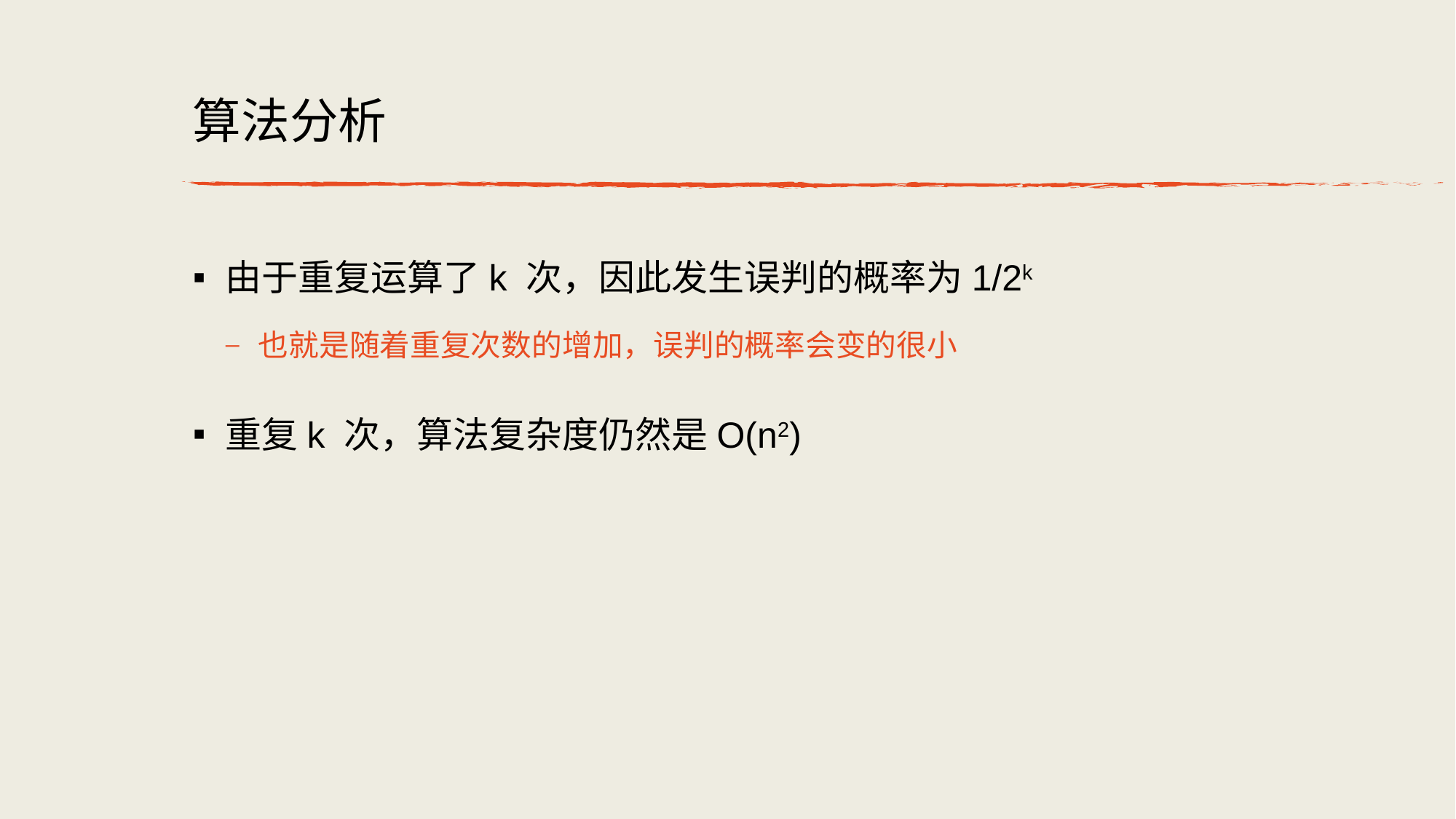

# 算法分析
由于重复运算了k 次，因此发⽣误判的概率为1/2k
也就是随着重复次数的增加，误判的概率会变的很⼩
重复k 次，算法复杂度仍然是O(n2)